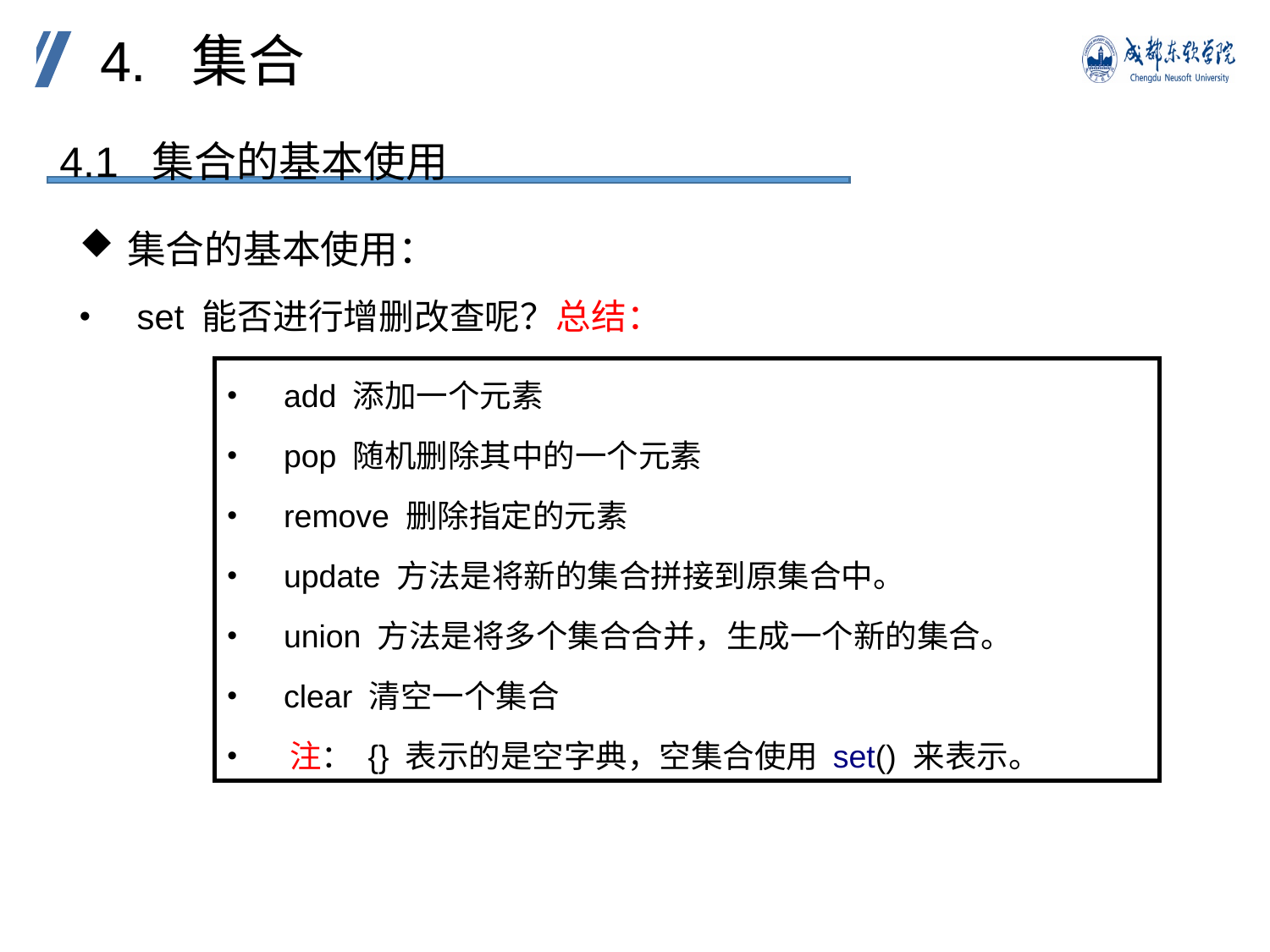

4.  集合
4.1  集合的基本使用

集合的基本使用：
 set 能否进行增删改查呢？总结：

 add 添加一个元素
 pop 随机删除其中的一个元素
 remove 删除指定的元素
 update 方法是将新的集合拼接到原集合中。
 union 方法是将多个集合合并，生成一个新的集合。
 clear 清空一个集合
 注： {} 表示的是空字典，空集合使用 set() 来表示。